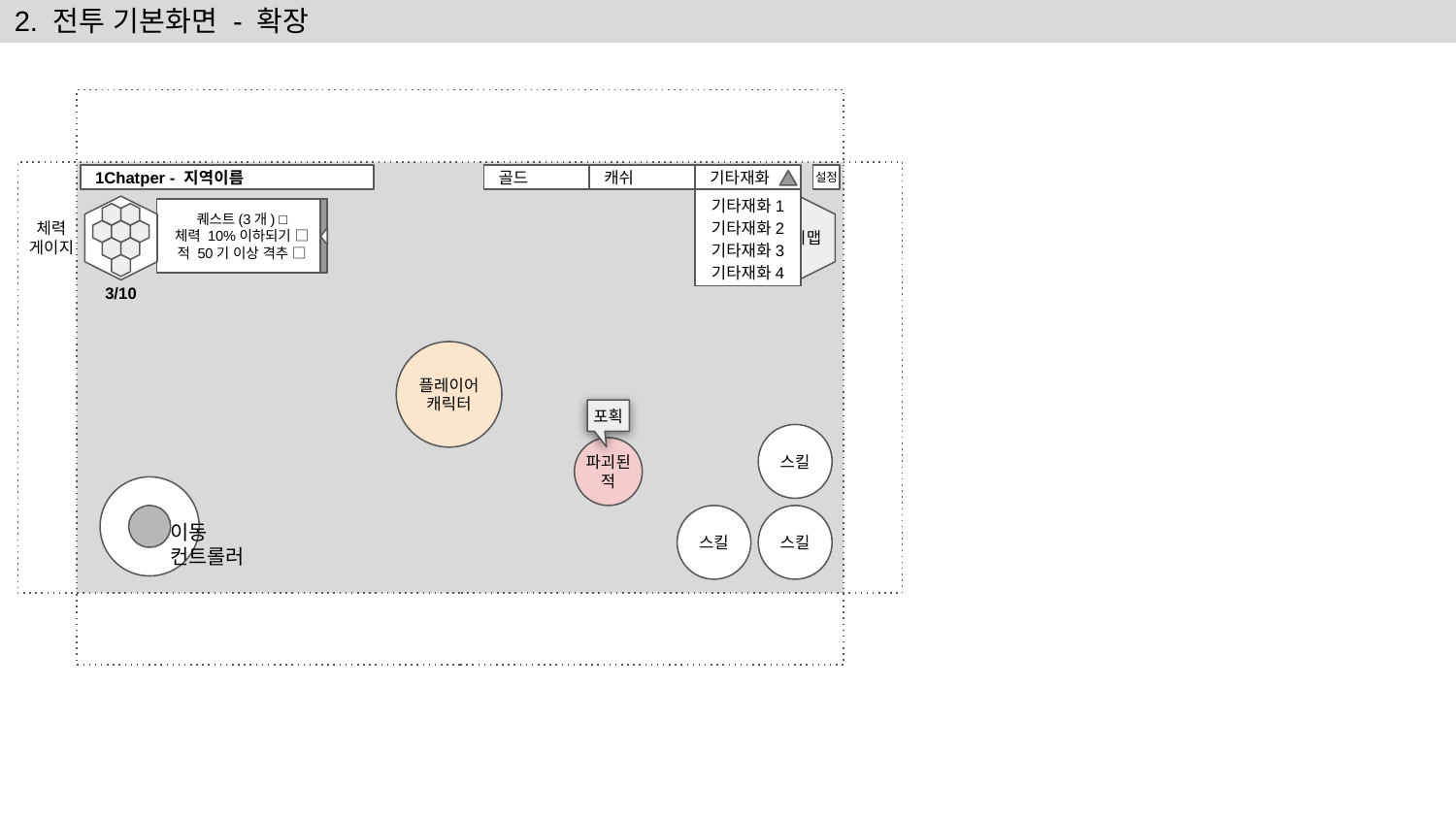

# 2. 전투 기본화면 - 확장

골드
캐쉬
기타재화
설정
1Chatper - 지역이름

기타재화1
기타재화2
기타재화3
기타재화4
퀘스트(3개) □
체력 10%이하되기 □
적 50기 이상 격추 □

체력
게이지
미니맵

3/10
플레이어 캐릭터
포획
스킬
파괴된적

스킬
스킬
이동
컨트롤러